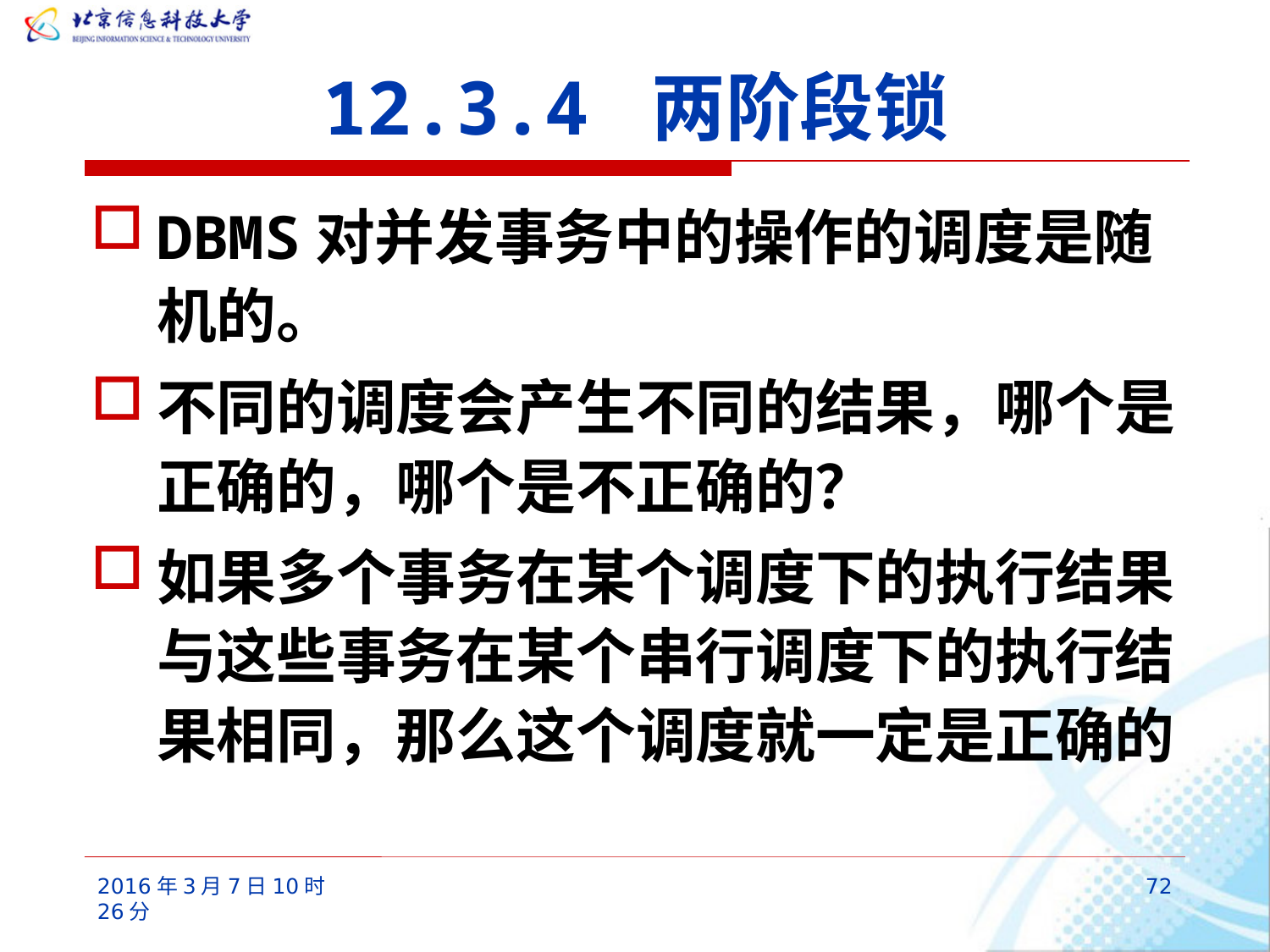

# 12.3.4 两阶段锁
DBMS对并发事务中的操作的调度是随机的。
不同的调度会产生不同的结果，哪个是正确的，哪个是不正确的？
如果多个事务在某个调度下的执行结果与这些事务在某个串行调度下的执行结果相同，那么这个调度就一定是正确的
2016年3月7日10时26分
72